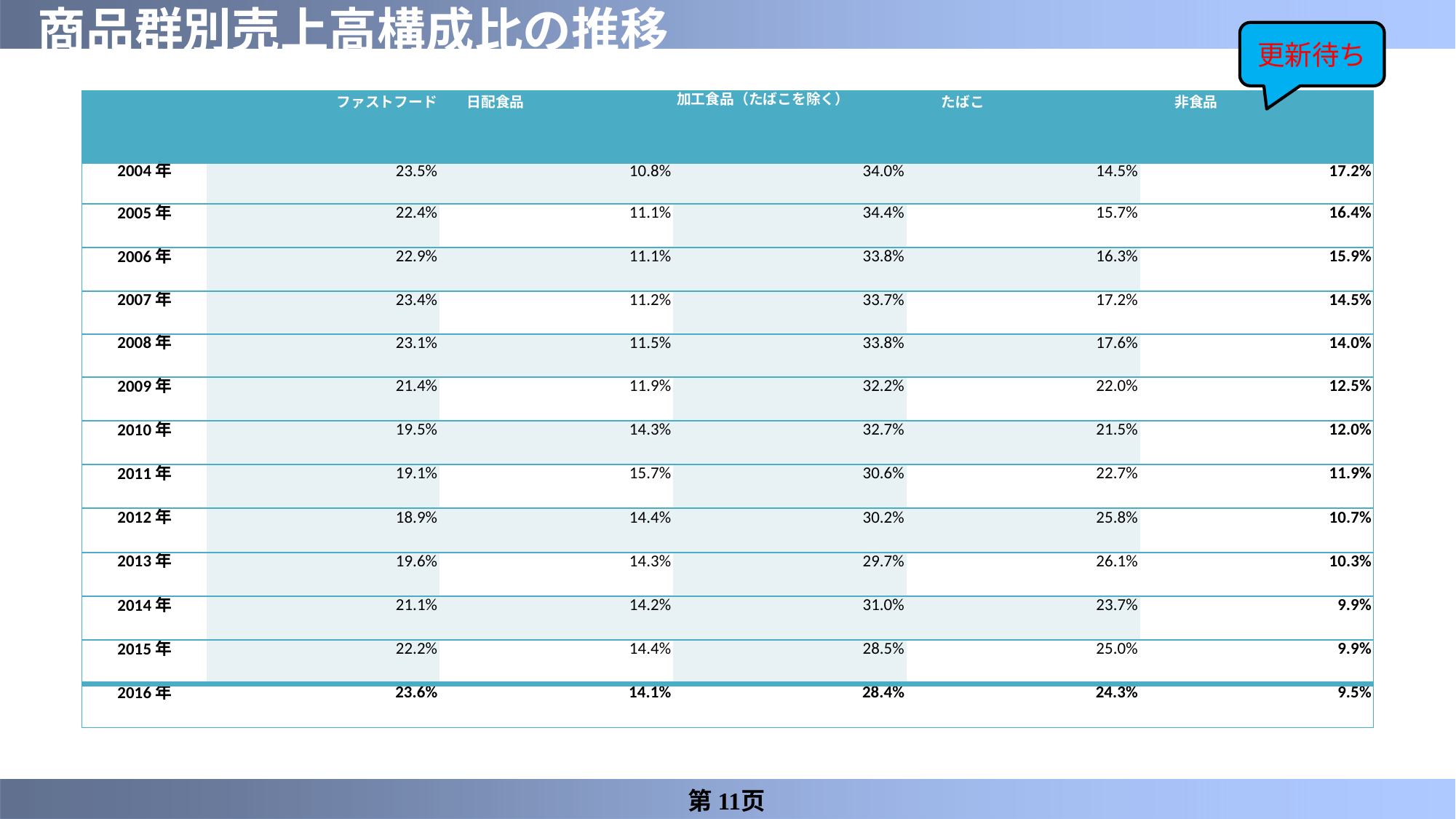

# 商品群別売上高構成比の推移
更新待ち
|  | ファストフード | 日配食品 | 加工食品（たばこを除く） | たばこ | 非食品 |
| --- | --- | --- | --- | --- | --- |
| 2004年 | 23.5% | 10.8% | 34.0% | 14.5% | 17.2% |
| 2005年 | 22.4% | 11.1% | 34.4% | 15.7% | 16.4% |
| 2006年 | 22.9% | 11.1% | 33.8% | 16.3% | 15.9% |
| 2007年 | 23.4% | 11.2% | 33.7% | 17.2% | 14.5% |
| 2008年 | 23.1% | 11.5% | 33.8% | 17.6% | 14.0% |
| 2009年 | 21.4% | 11.9% | 32.2% | 22.0% | 12.5% |
| 2010年 | 19.5% | 14.3% | 32.7% | 21.5% | 12.0% |
| 2011年 | 19.1% | 15.7% | 30.6% | 22.7% | 11.9% |
| 2012年 | 18.9% | 14.4% | 30.2% | 25.8% | 10.7% |
| 2013年 | 19.6% | 14.3% | 29.7% | 26.1% | 10.3% |
| 2014年 | 21.1% | 14.2% | 31.0% | 23.7% | 9.9% |
| 2015年 | 22.2% | 14.4% | 28.5% | 25.0% | 9.9% |
| 2016年 | 23.6% | 14.1% | 28.4% | 24.3% | 9.5% |
第11页